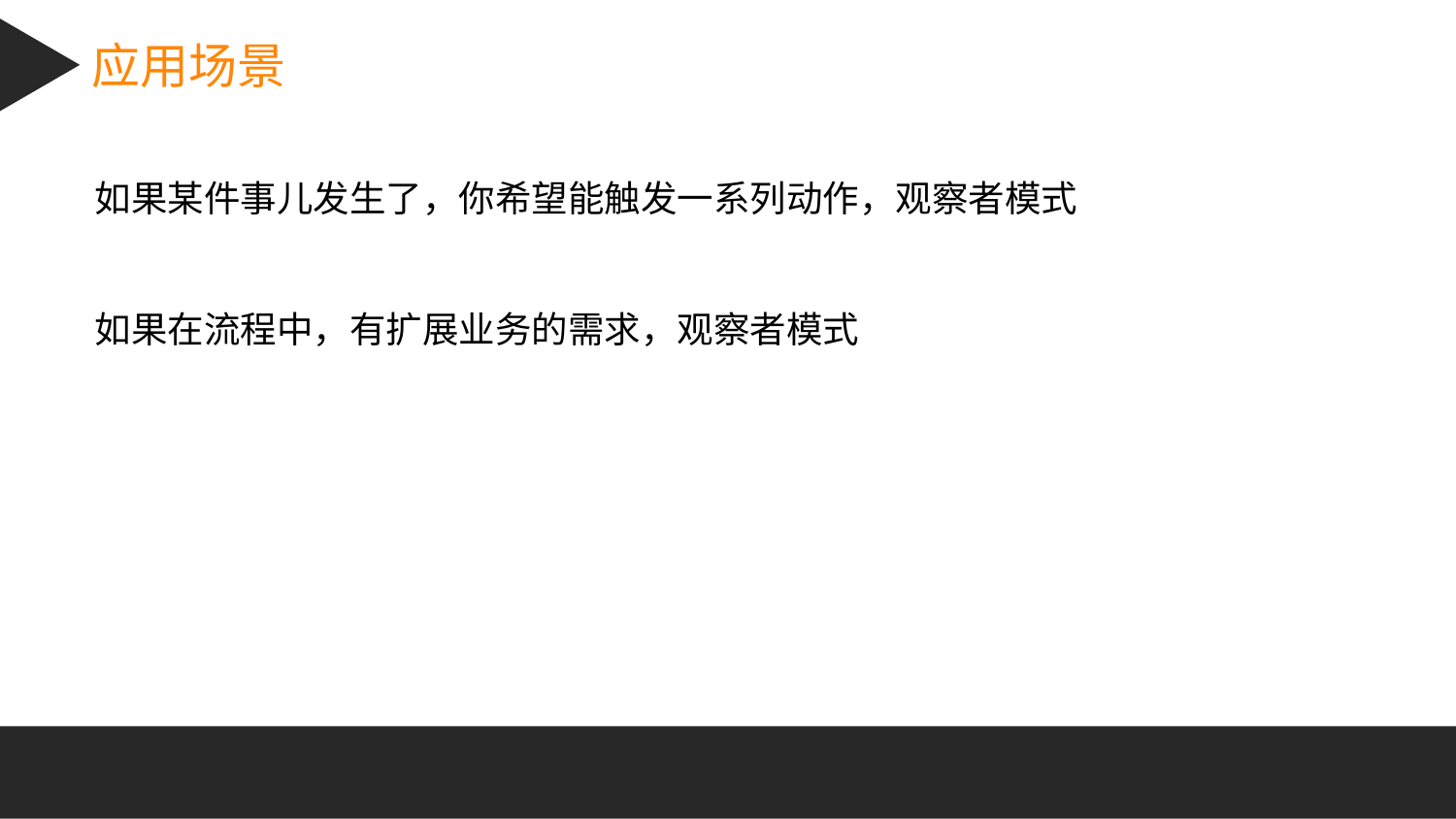

应用场景
如果某件事儿发生了，你希望能触发一系列动作，观察者模式

如果在流程中，有扩展业务的需求，观察者模式